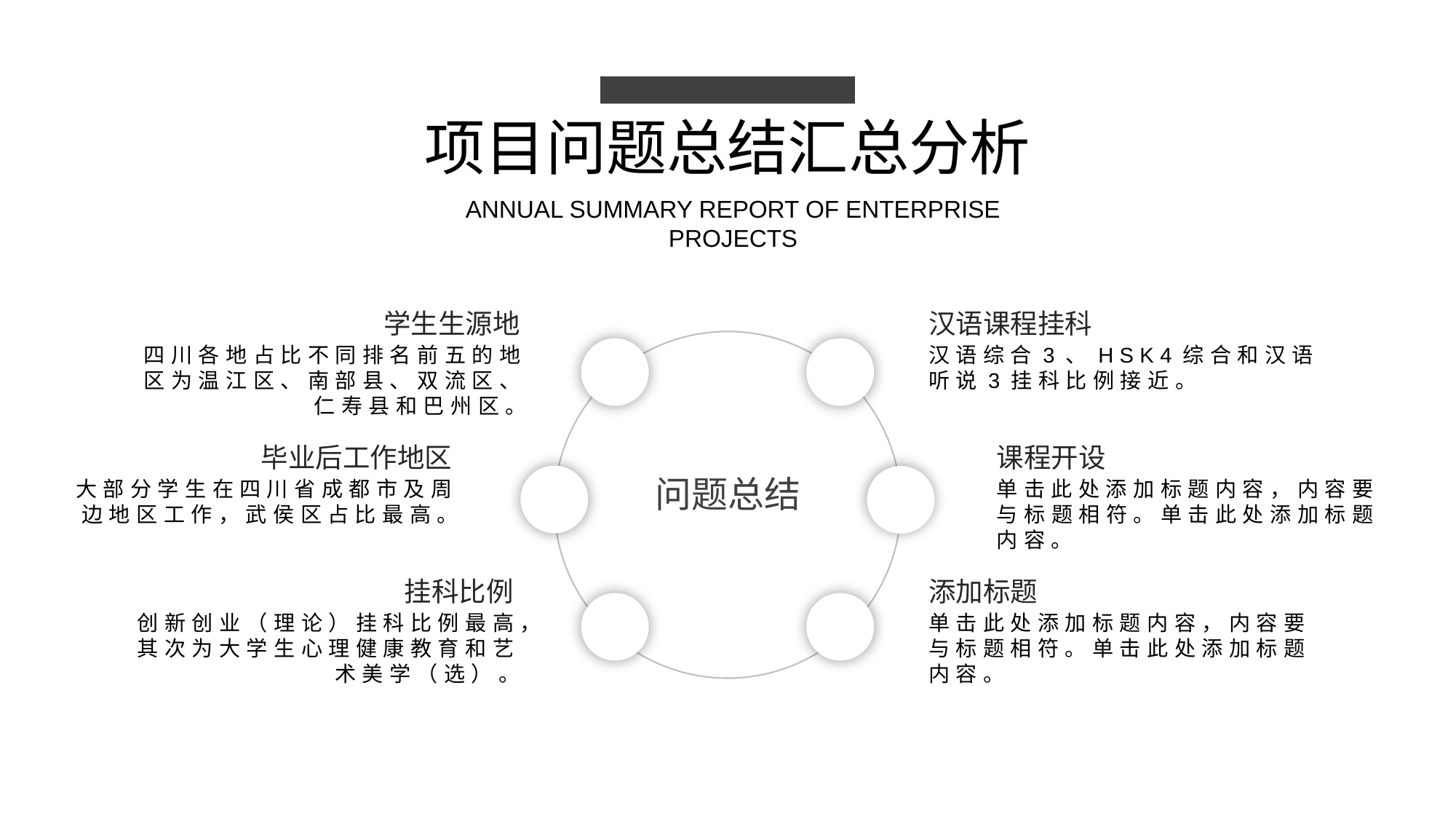

项目问题总结汇总分析
ANNUAL SUMMARY REPORT OF ENTERPRISE PROJECTS
学生生源地
四川各地占比不同排名前五的地区为温江区、南部县、双流区、仁寿县和巴州区。
汉语课程挂科
汉语综合3、HSK4综合和汉语听说3挂科比例接近。

问题总结
毕业后工作地区
大部分学生在四川省成都市及周边地区工作，武侯区占比最高。
课程开设
单击此处添加标题内容，内容要与标题相符。单击此处添加标题内容。
挂科比例
创新创业（理论）挂科比例最高，其次为大学生心理健康教育和艺术美学（选）。
添加标题
单击此处添加标题内容，内容要与标题相符。单击此处添加标题内容。